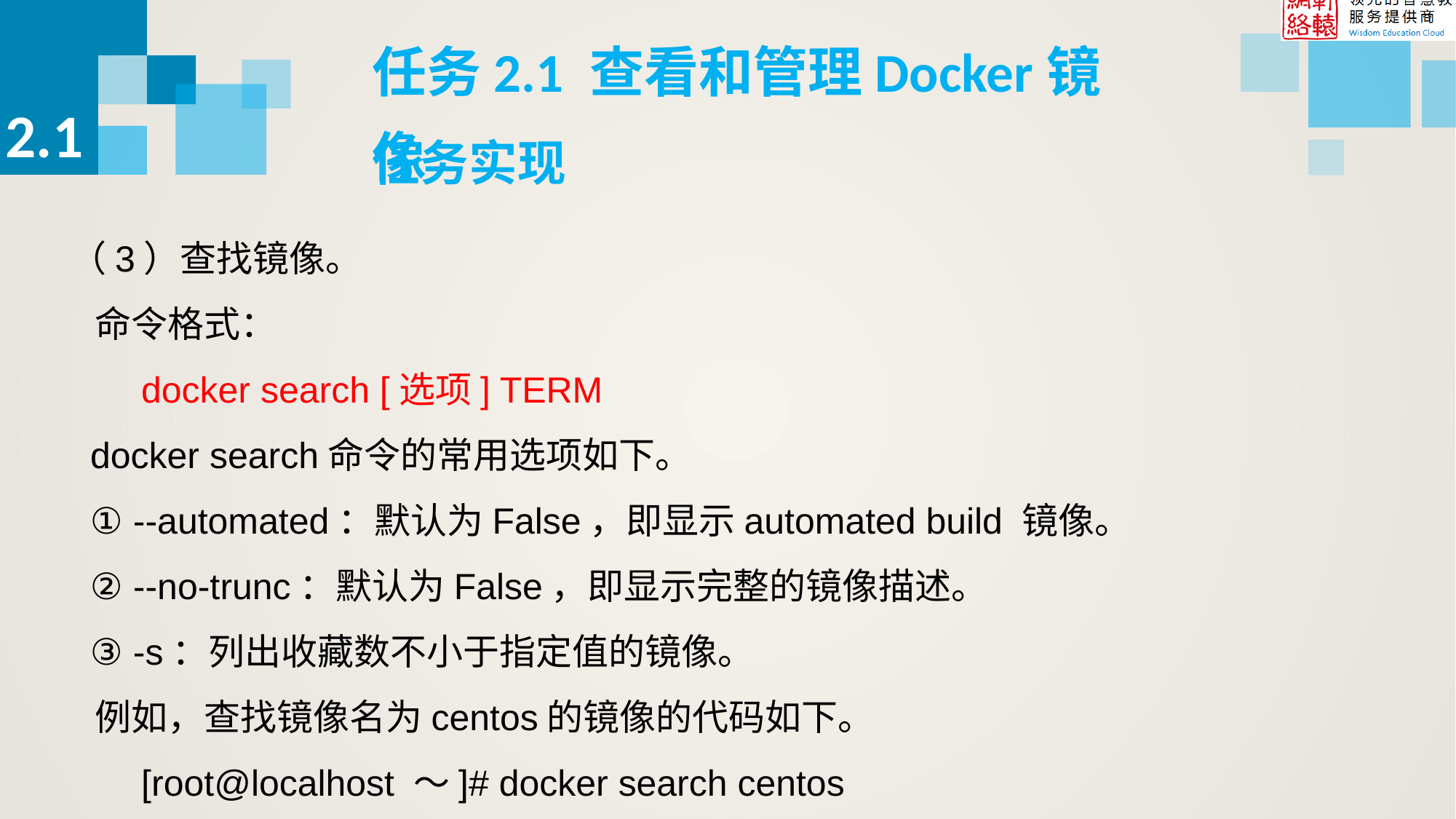

任务2.1 查看和管理Docker镜像
2.1
任务实现
（3）查找镜像。
  命令格式：
       docker search [选项] TERM
  docker search命令的常用选项如下。
  ① --automated：默认为False，即显示automated build 镜像。
  ② --no-trunc：默认为False，即显示完整的镜像描述。
  ③ -s：列出收藏数不小于指定值的镜像。
  例如，查找镜像名为centos的镜像的代码如下。
       [root@localhost ～]# docker search centos